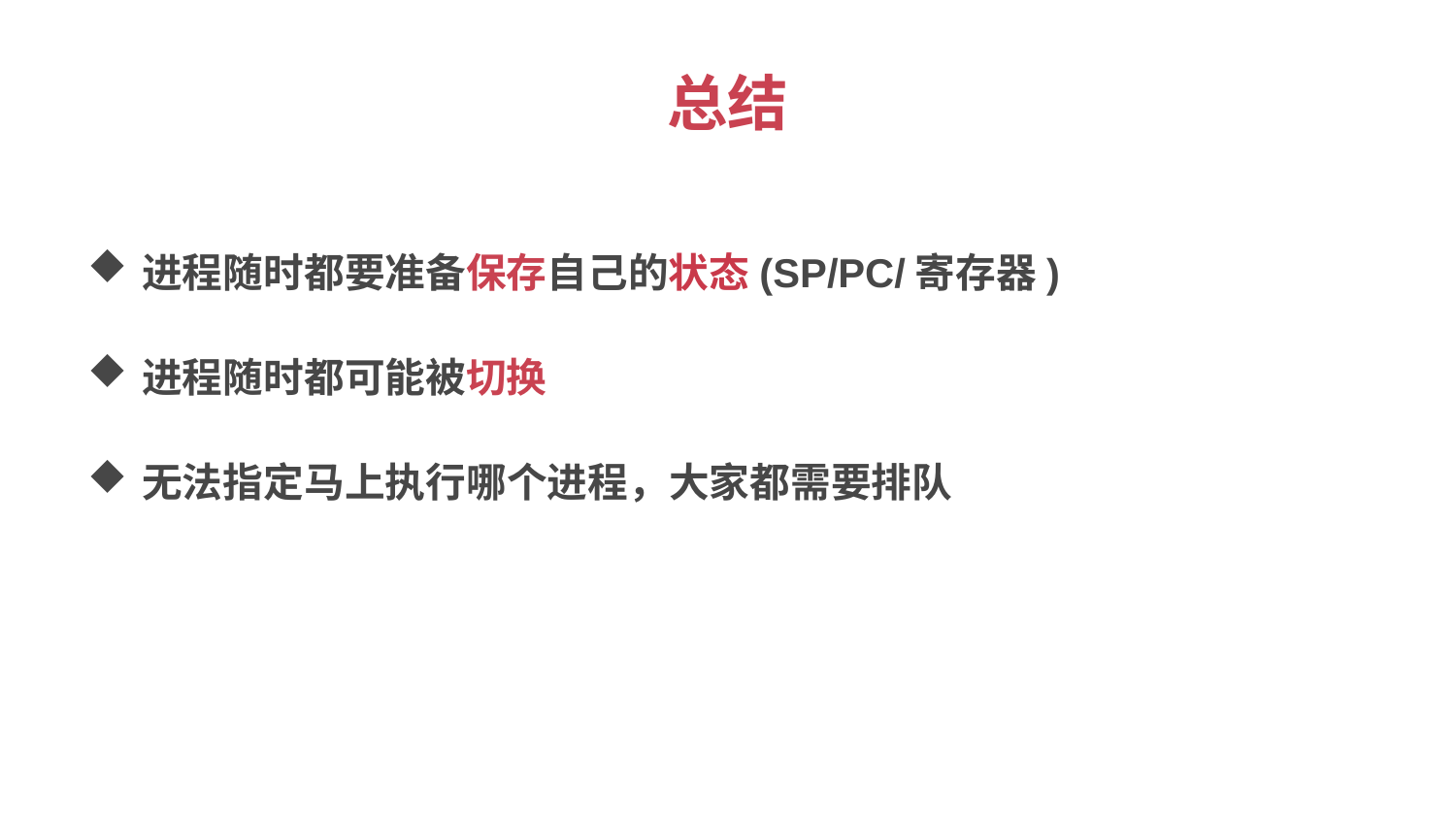

# 总结
进程随时都要准备保存自己的状态(SP/PC/寄存器)
进程随时都可能被切换
无法指定马上执行哪个进程，大家都需要排队